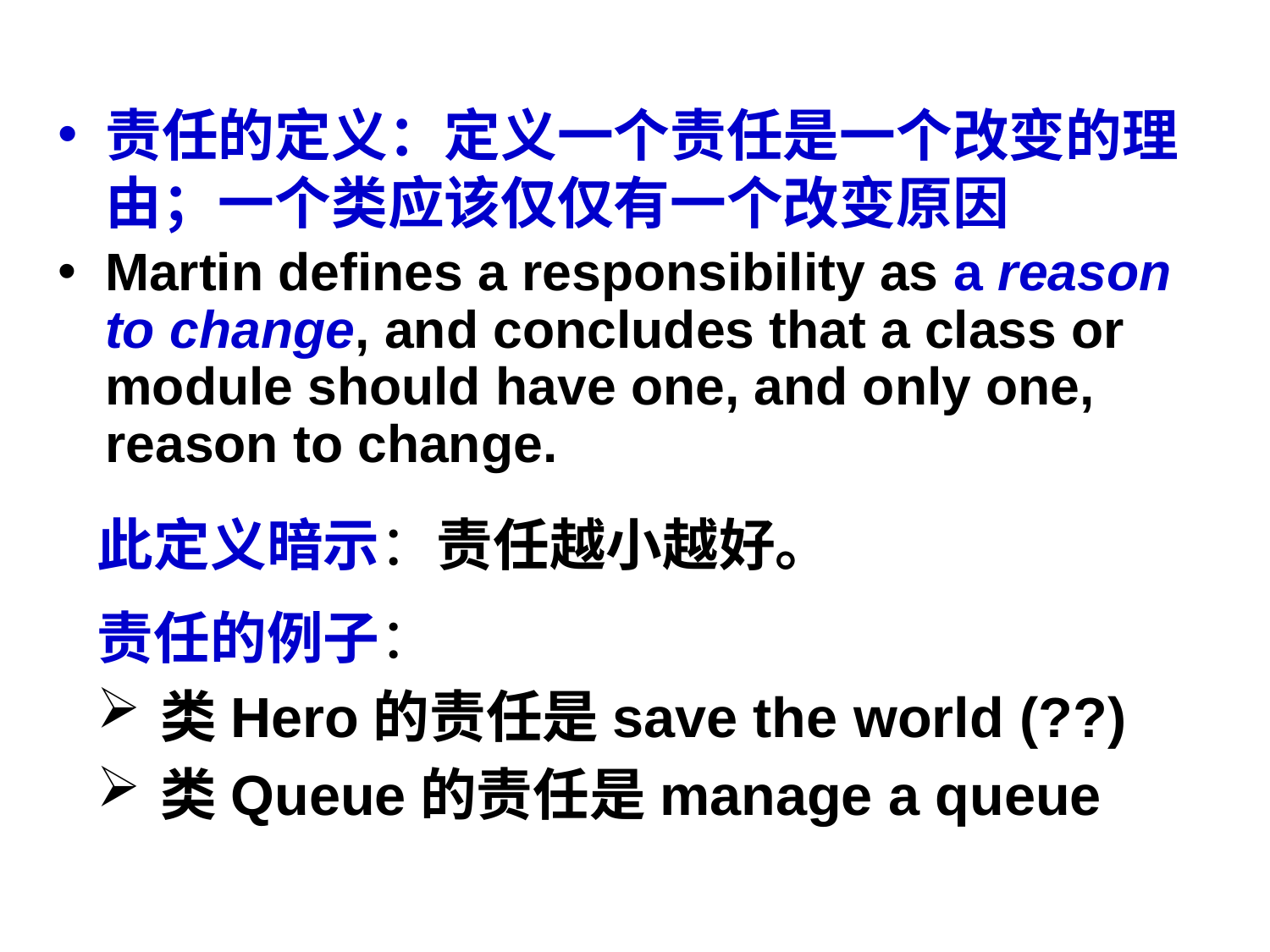

责任的定义：定义一个责任是一个改变的理由；一个类应该仅仅有一个改变原因
Martin defines a responsibility as a reason to change, and concludes that a class or module should have one, and only one, reason to change.
此定义暗示：责任越小越好。
责任的例子：
类Hero的责任是save the world (??)
类Queue的责任是manage a queue